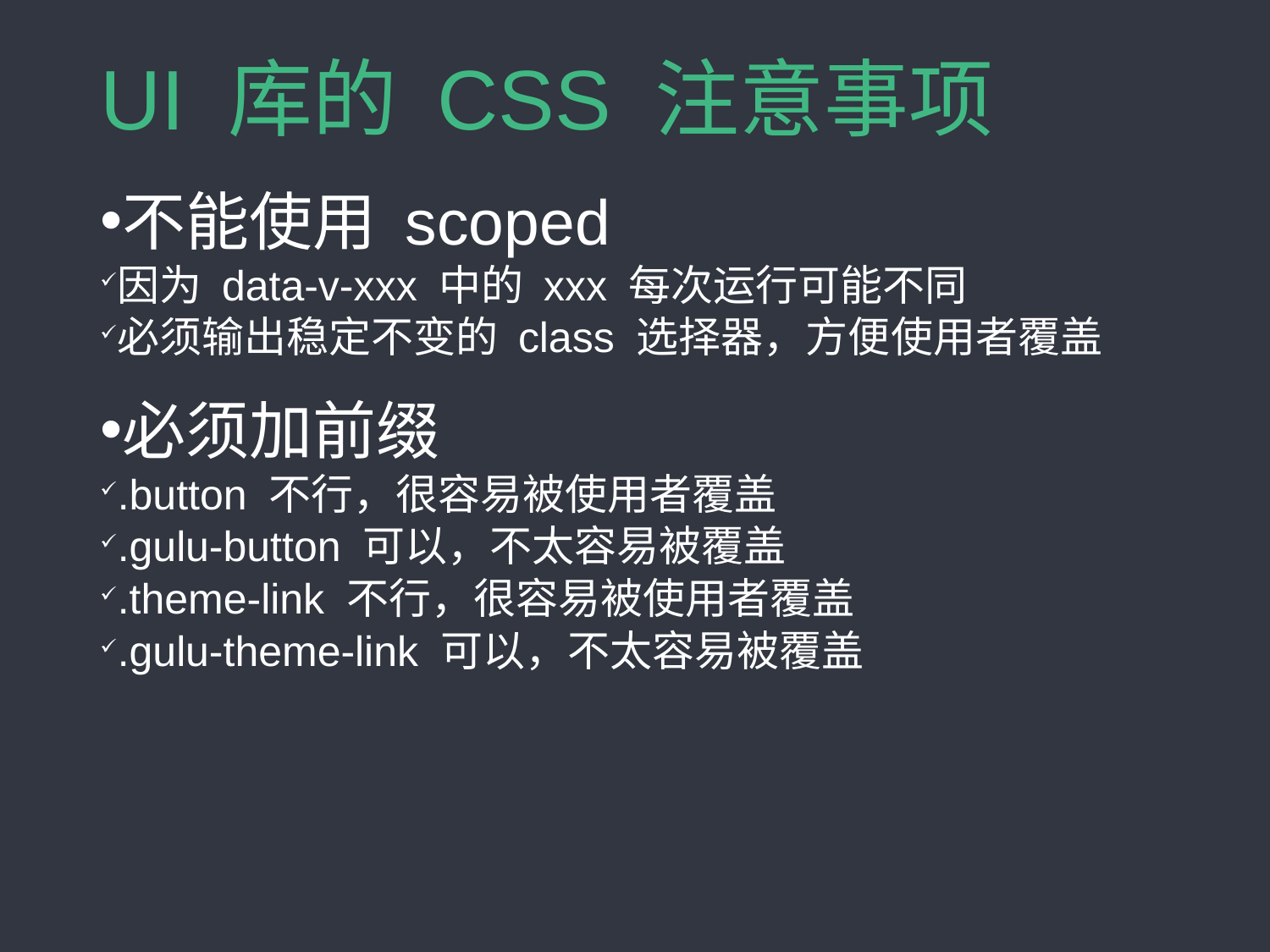

# UI 库的 CSS 注意事项
不能使用 scoped
因为 data-v-xxx 中的 xxx 每次运行可能不同
必须输出稳定不变的 class 选择器，方便使用者覆盖
必须加前缀
.button 不行，很容易被使用者覆盖
.gulu-button 可以，不太容易被覆盖
.theme-link 不行，很容易被使用者覆盖
.gulu-theme-link 可以，不太容易被覆盖